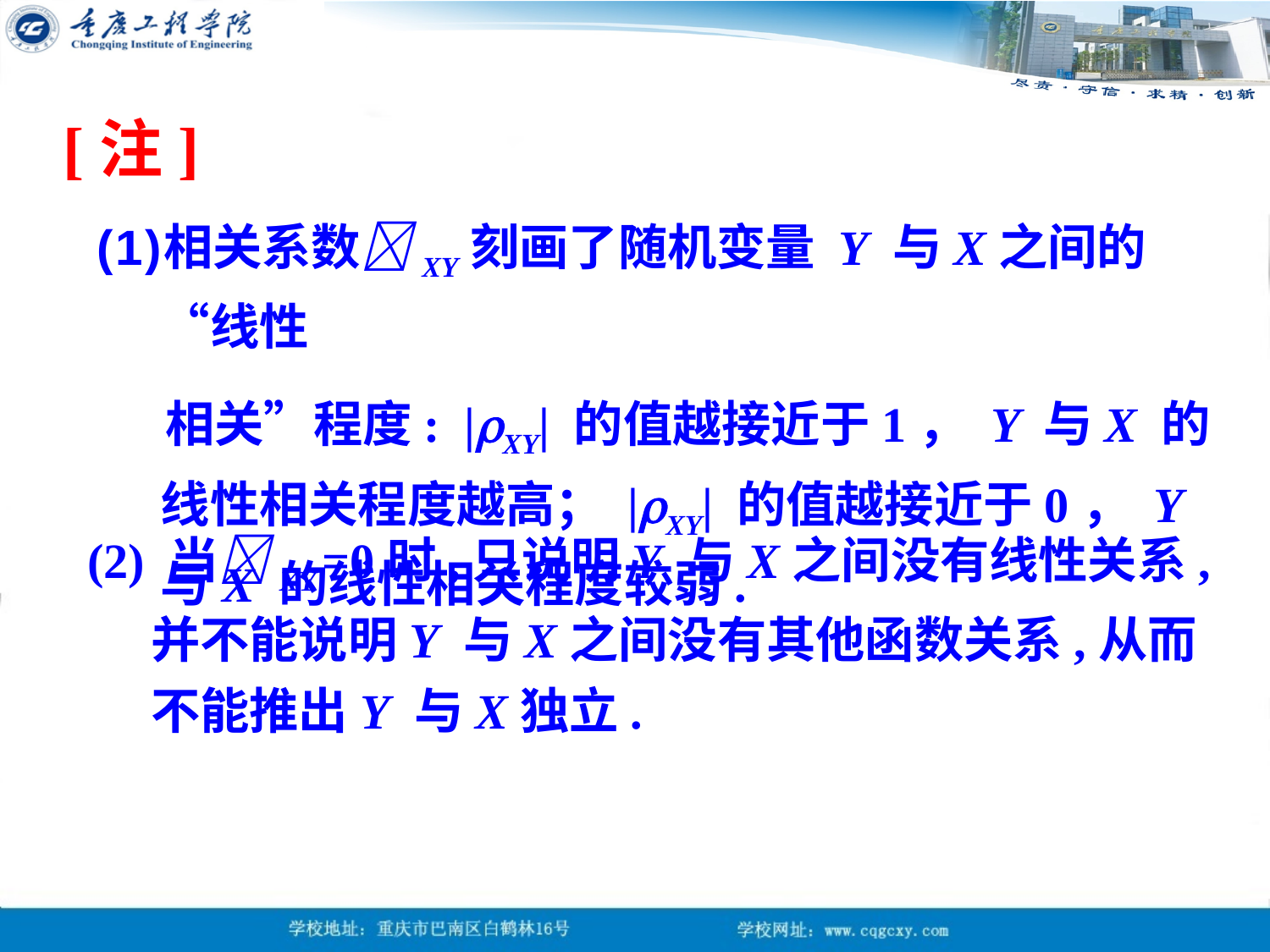

[注]
相关系数ρXY刻画了随机变量 Y 与X之间的“线性
     相关”程度:  |ρXY| 的值越接近于1， Y 与X 的线性相关程度越高； |ρXY| 的值越接近于0， Y与X 的线性相关程度较弱.
(2) 当ρXY =0时,只说明Y 与X之间没有线性关系,并不能说明Y 与X之间没有其他函数关系,从而不能推出Y 与X独立.